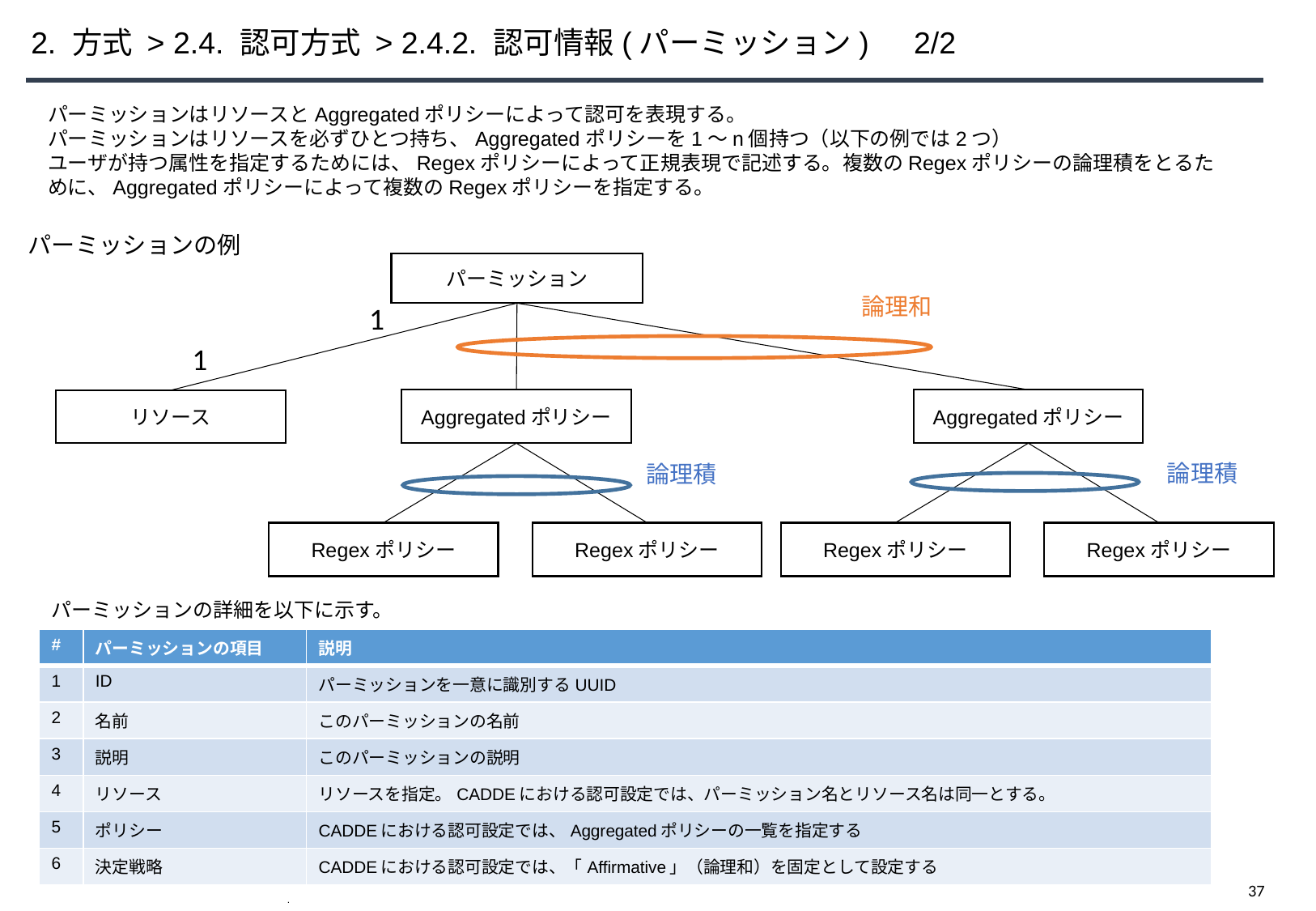

# 2. 方式 > 2.4. 認可方式 > 2.4.2. 認可情報(パーミッション)　2/2
パーミッションはリソースとAggregatedポリシーによって認可を表現する。
パーミッションはリソースを必ずひとつ持ち、Aggregatedポリシーを1～n個持つ（以下の例では2つ）
ユーザが持つ属性を指定するためには、Regexポリシーによって正規表現で記述する。複数のRegexポリシーの論理積をとるために、Aggregatedポリシーによって複数のRegexポリシーを指定する。
パーミッションの例
パーミッション
論理和
1
1

Aggregatedポリシー
Aggregatedポリシー
リソース
論理積
論理積

Regexポリシー
Regexポリシー
Regexポリシー
Regexポリシー
パーミッションの詳細を以下に示す。
| # | パーミッションの項目 | 説明 |
| --- | --- | --- |
| 1 | ID | パーミッションを一意に識別するUUID |
| 2 | 名前 | このパーミッションの名前 |
| 3 | 説明 | このパーミッションの説明 |
| 4 | リソース | リソースを指定。CADDEにおける認可設定では、パーミッション名とリソース名は同一とする。 |
| 5 | ポリシー | CADDEにおける認可設定では、Aggregatedポリシーの一覧を指定する |
| 6 | 決定戦略 | CADDEにおける認可設定では、「Affirmative」（論理和）を固定として設定する |